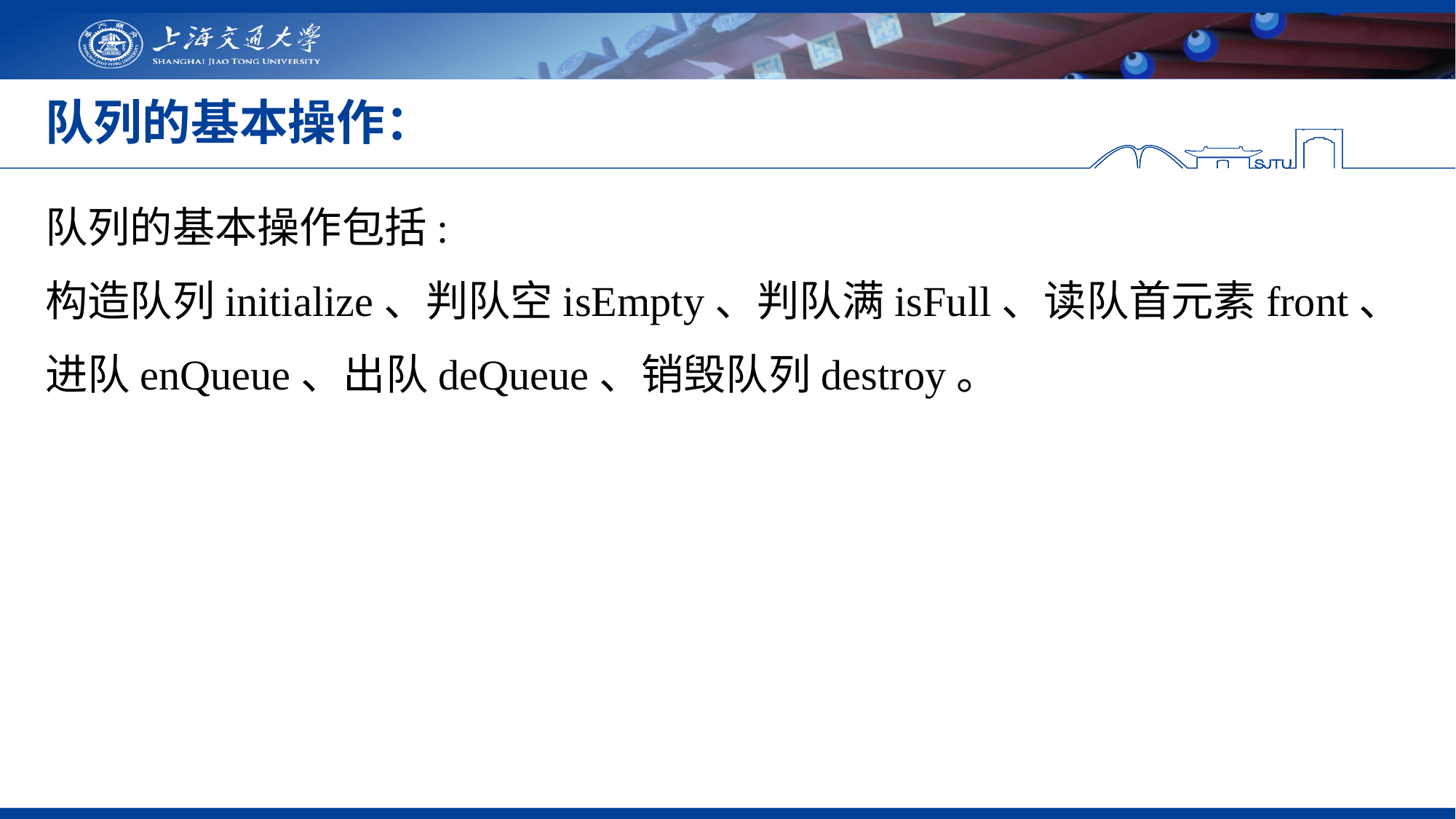

# 队列的基本操作：
队列的基本操作包括:
构造队列initialize、判队空isEmpty、判队满isFull、读队首元素front、
进队enQueue、出队deQueue、销毁队列destroy。